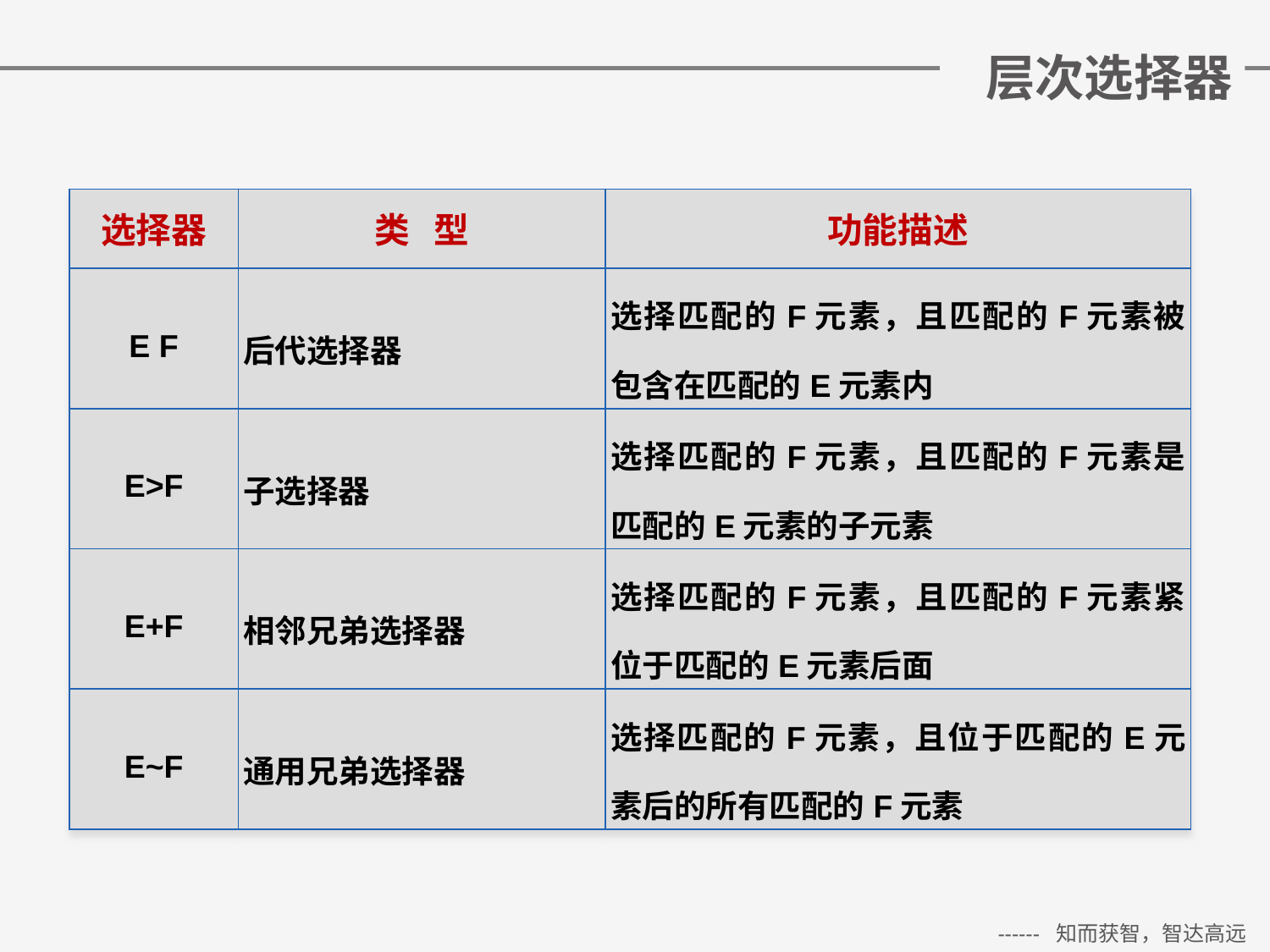

# 层次选择器
| 选择器 | 类 型 | 功能描述 |
| --- | --- | --- |
| E F | 后代选择器 | 选择匹配的F元素，且匹配的F元素被包含在匹配的E元素内 |
| E>F | 子选择器 | 选择匹配的F元素，且匹配的F元素是匹配的E元素的子元素 |
| E+F | 相邻兄弟选择器 | 选择匹配的F元素，且匹配的F元素紧位于匹配的E元素后面 |
| E~F | 通用兄弟选择器 | 选择匹配的F元素，且位于匹配的E元素后的所有匹配的F元素 |